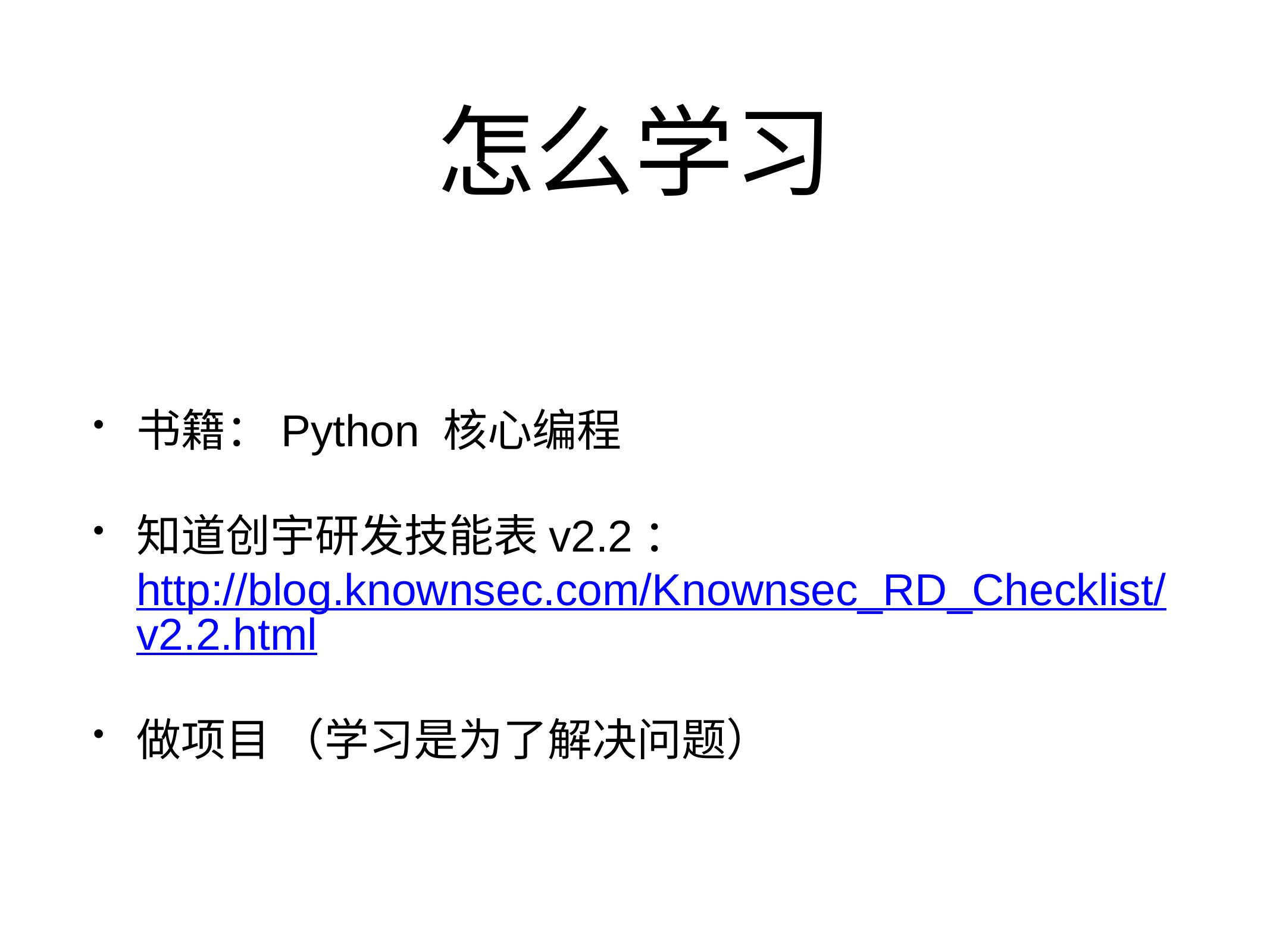

# 怎么学习
书籍：Python 核心编程
知道创宇研发技能表v2.2：http://blog.knownsec.com/Knownsec_RD_Checklist/v2.2.html
做项目 （学习是为了解决问题）